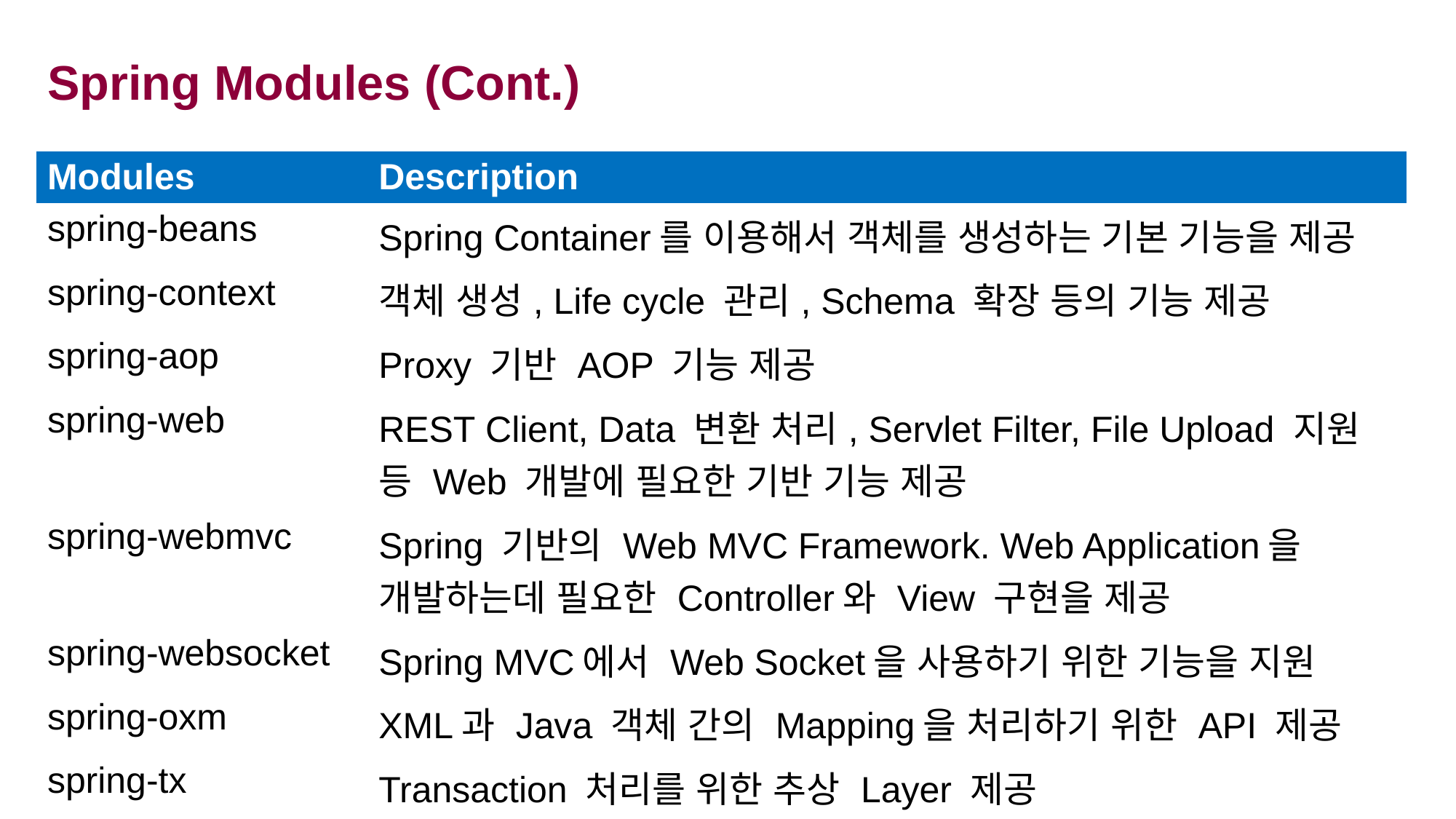

# Spring Modules (Cont.)
| Modules | Description |
| --- | --- |
| spring-beans | Spring Container를 이용해서 객체를 생성하는 기본 기능을 제공 |
| spring-context | 객체 생성, Life cycle 관리, Schema 확장 등의 기능 제공 |
| spring-aop | Proxy 기반 AOP 기능 제공 |
| spring-web | REST Client, Data 변환 처리, Servlet Filter, File Upload 지원 등 Web 개발에 필요한 기반 기능 제공 |
| spring-webmvc | Spring 기반의 Web MVC Framework. Web Application을 개발하는데 필요한 Controller와 View 구현을 제공 |
| spring-websocket | Spring MVC에서 Web Socket을 사용하기 위한 기능을 지원 |
| spring-oxm | XML과 Java 객체 간의 Mapping을 처리하기 위한 API 제공 |
| spring-tx | Transaction 처리를 위한 추상 Layer 제공 |